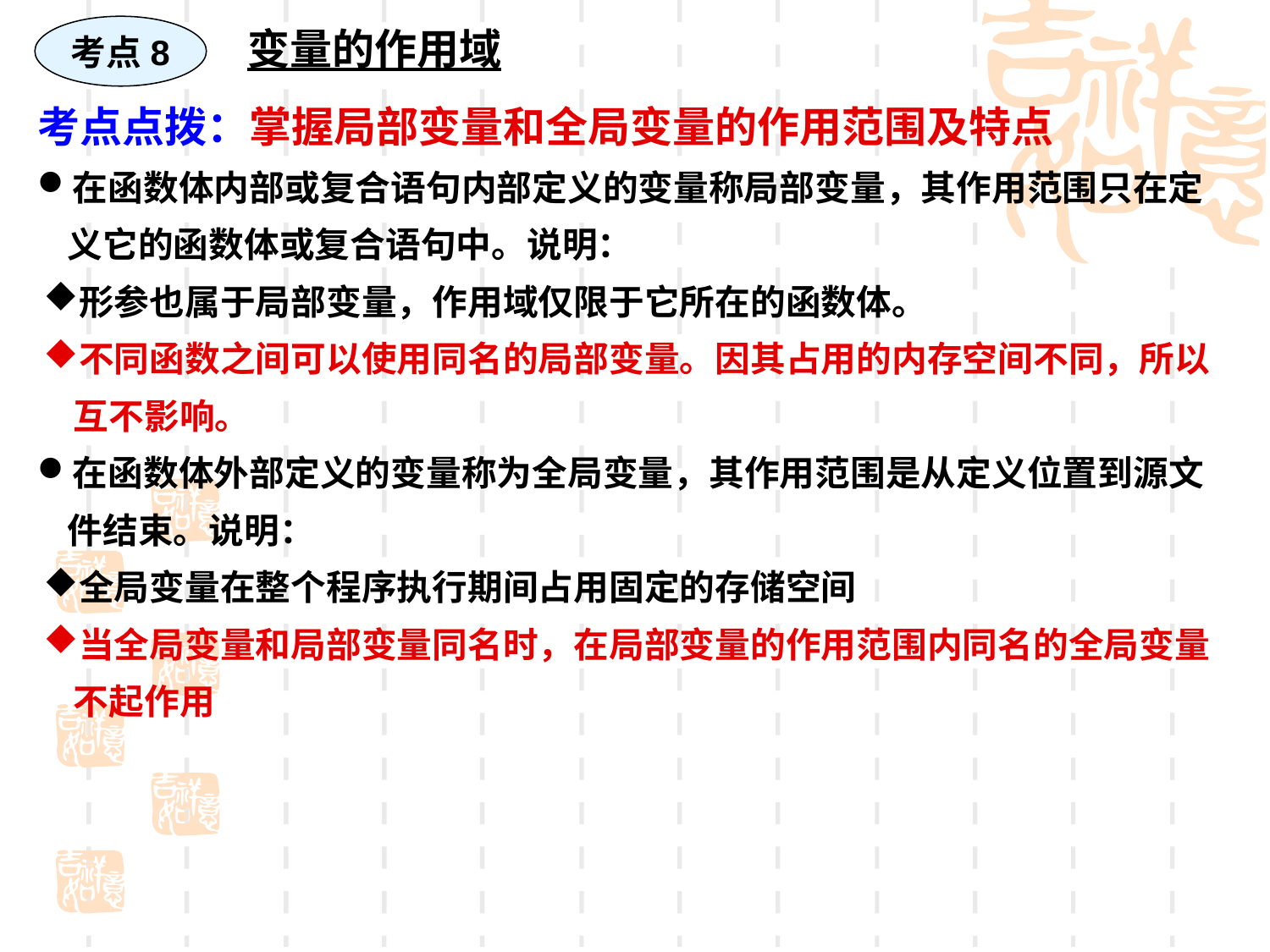

考点8
变量的作用域
考点点拨：掌握局部变量和全局变量的作用范围及特点
在函数体内部或复合语句内部定义的变量称局部变量，其作用范围只在定义它的函数体或复合语句中。说明：
形参也属于局部变量，作用域仅限于它所在的函数体。
不同函数之间可以使用同名的局部变量。因其占用的内存空间不同，所以互不影响。
在函数体外部定义的变量称为全局变量，其作用范围是从定义位置到源文件结束。说明：
全局变量在整个程序执行期间占用固定的存储空间
当全局变量和局部变量同名时，在局部变量的作用范围内同名的全局变量不起作用